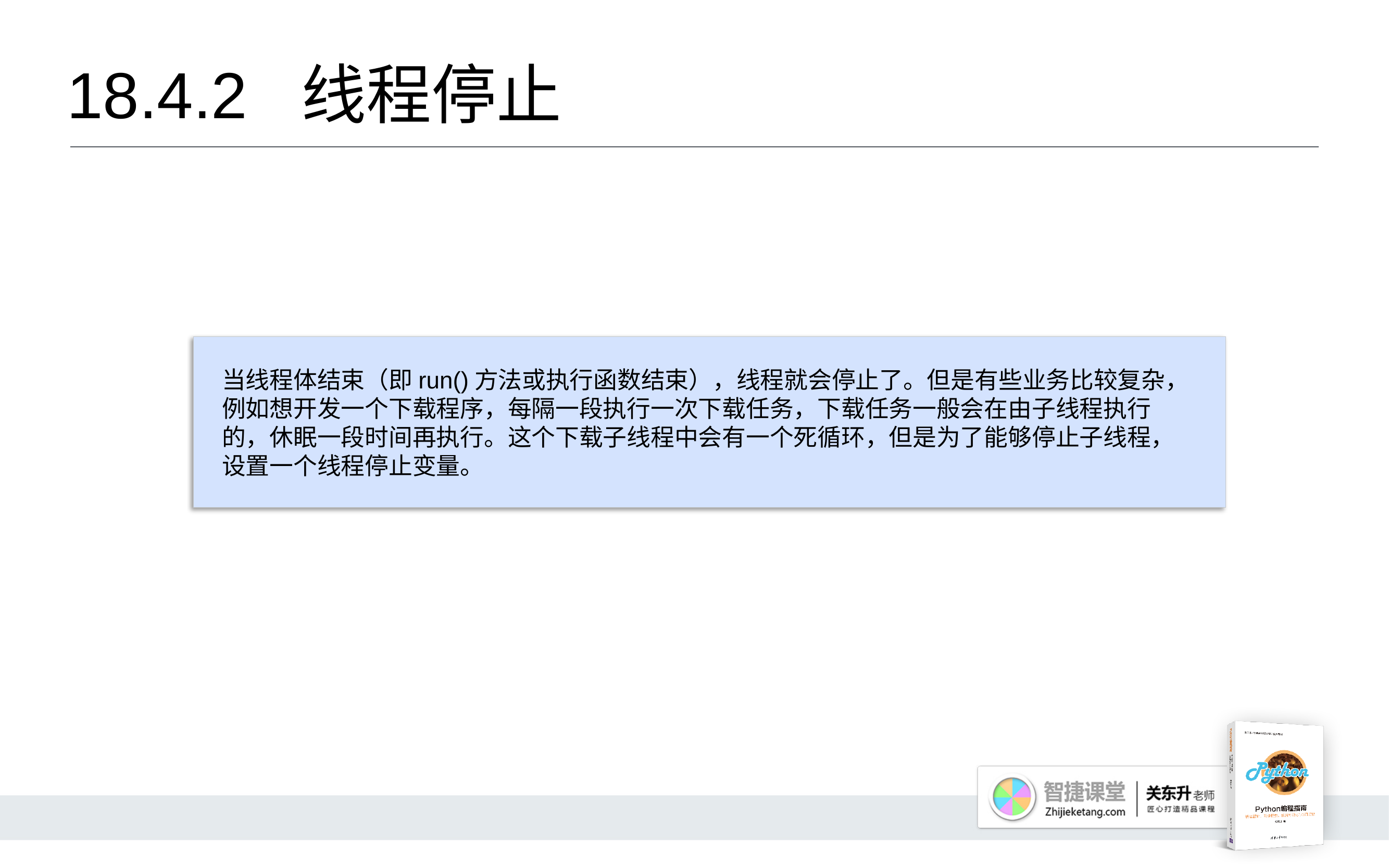

# 18.4.2 	线程停止
当线程体结束（即run()方法或执行函数结束），线程就会停止了。但是有些业务比较复杂，例如想开发一个下载程序，每隔一段执行一次下载任务，下载任务一般会在由子线程执行的，休眠一段时间再执行。这个下载子线程中会有一个死循环，但是为了能够停止子线程，设置一个线程停止变量。